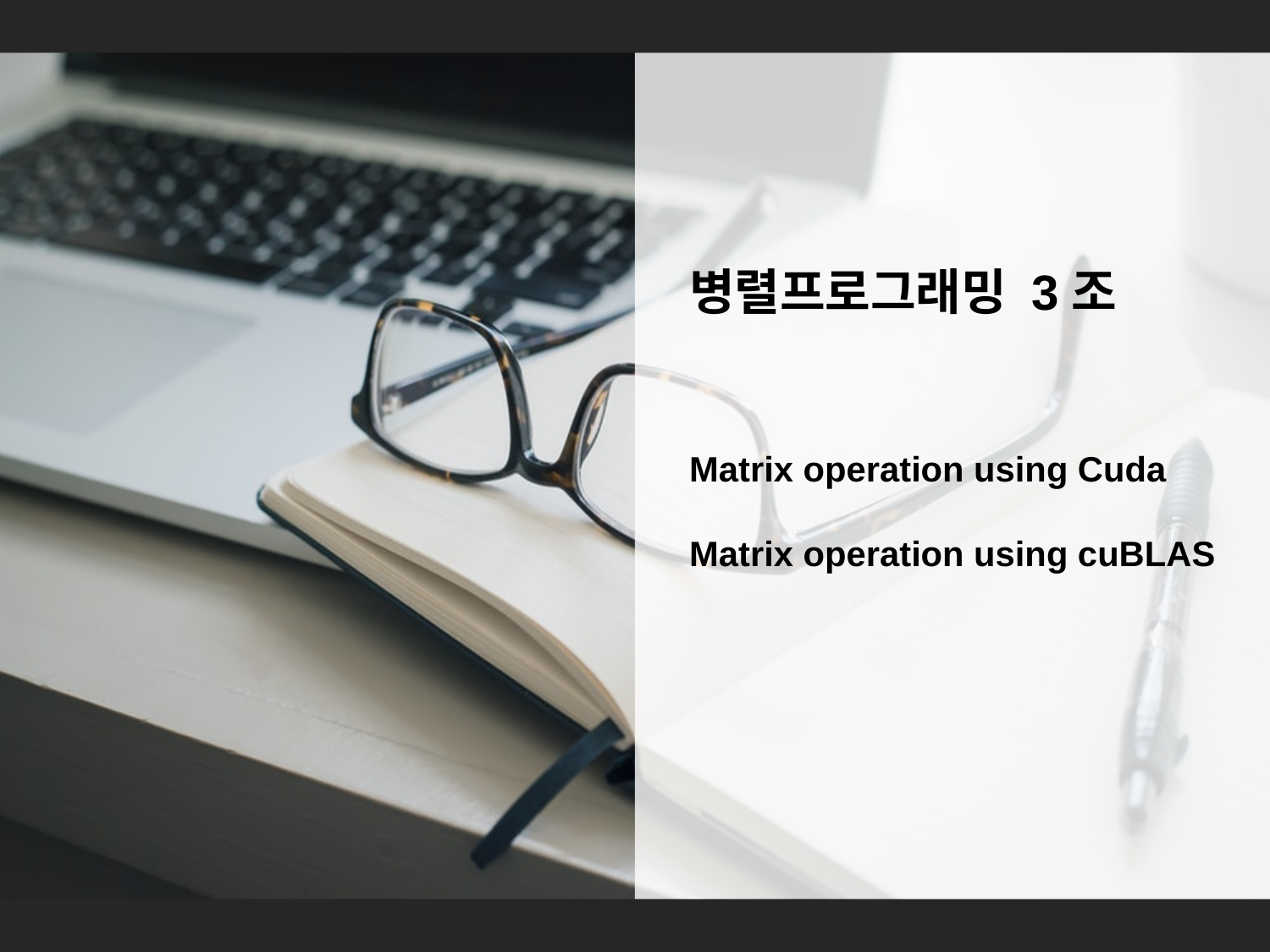

병렬프로그래밍 3조

Matrix operation using Cuda

Matrix operation using cuBLAS